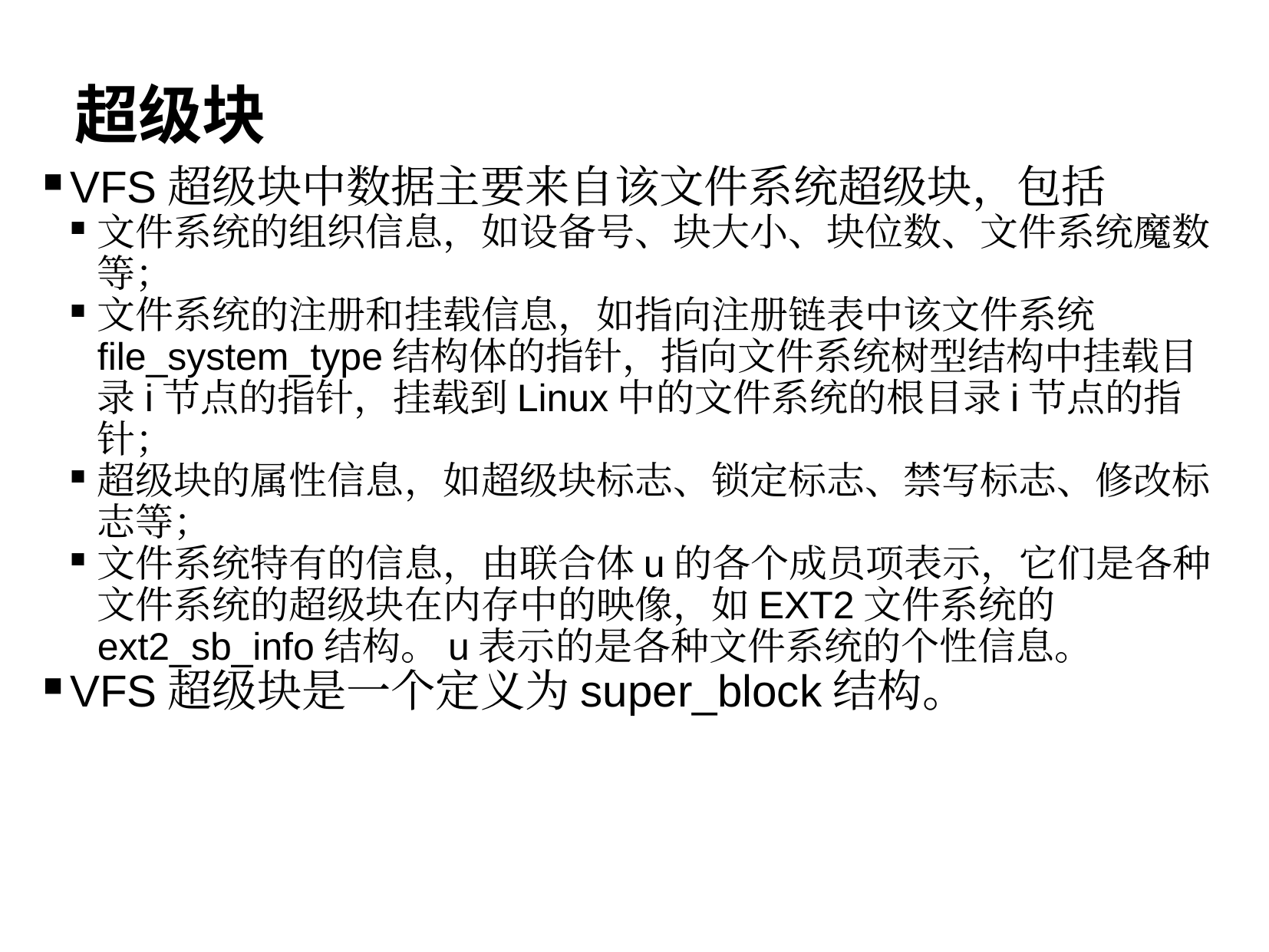

超级块
VFS超级块中数据主要来自该文件系统超级块，包括
文件系统的组织信息，如设备号、块大小、块位数、文件系统魔数等；
文件系统的注册和挂载信息，如指向注册链表中该文件系统file_system_type结构体的指针，指向文件系统树型结构中挂载目录i节点的指针，挂载到Linux中的文件系统的根目录i节点的指针；
超级块的属性信息，如超级块标志、锁定标志、禁写标志、修改标志等；
文件系统特有的信息，由联合体u的各个成员项表示，它们是各种文件系统的超级块在内存中的映像，如EXT2文件系统的ext2_sb_info结构。u表示的是各种文件系统的个性信息。
VFS超级块是一个定义为super_block结构。